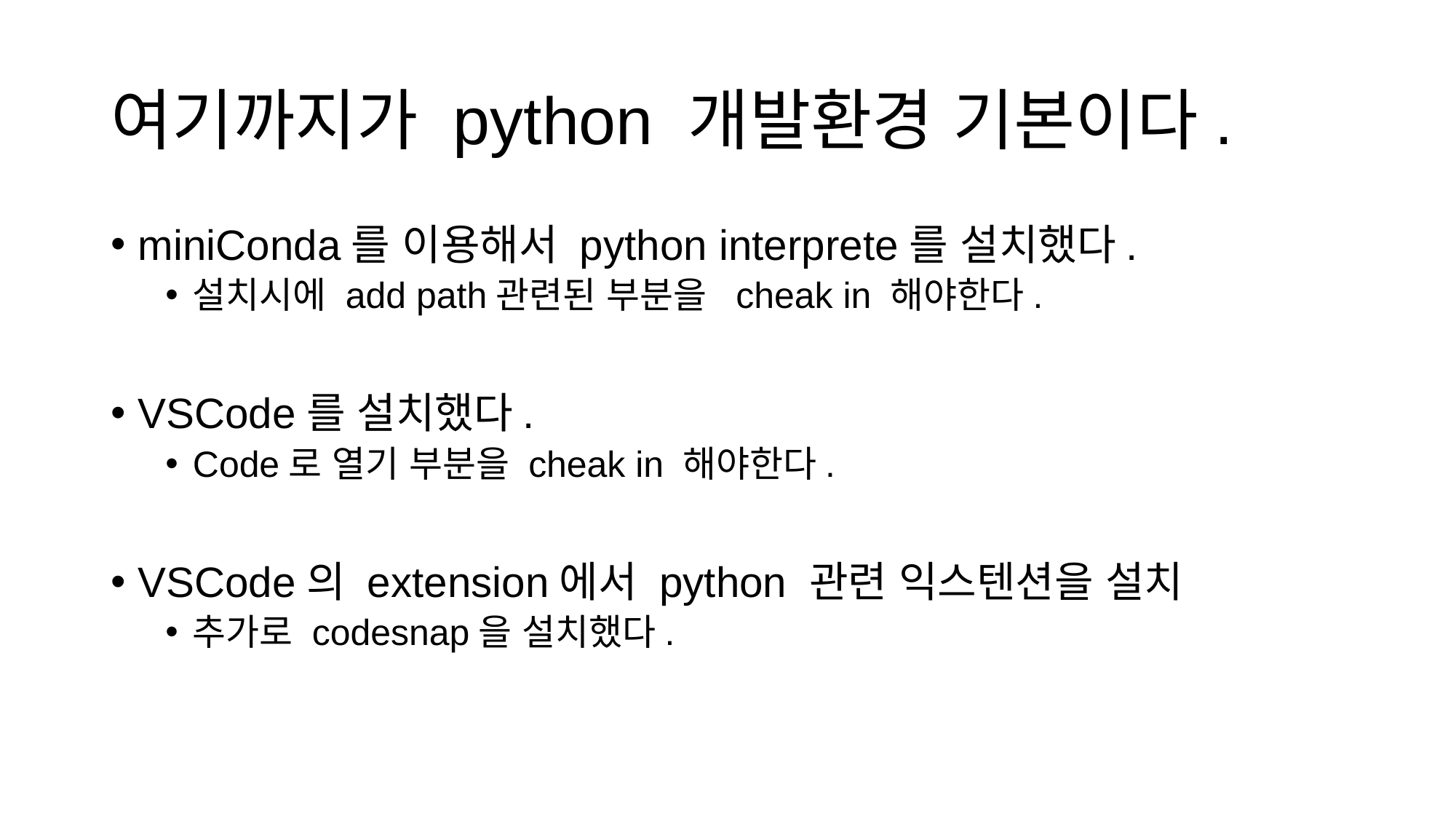

# 여기까지가 python 개발환경 기본이다.
miniConda를 이용해서 python interprete를 설치했다.
설치시에 add path관련된 부분을  cheak in 해야한다.

VSCode를 설치했다.
Code로 열기 부분을 cheak in 해야한다.

VSCode의 extension에서 python 관련 익스텐션을 설치
추가로 codesnap을 설치했다.